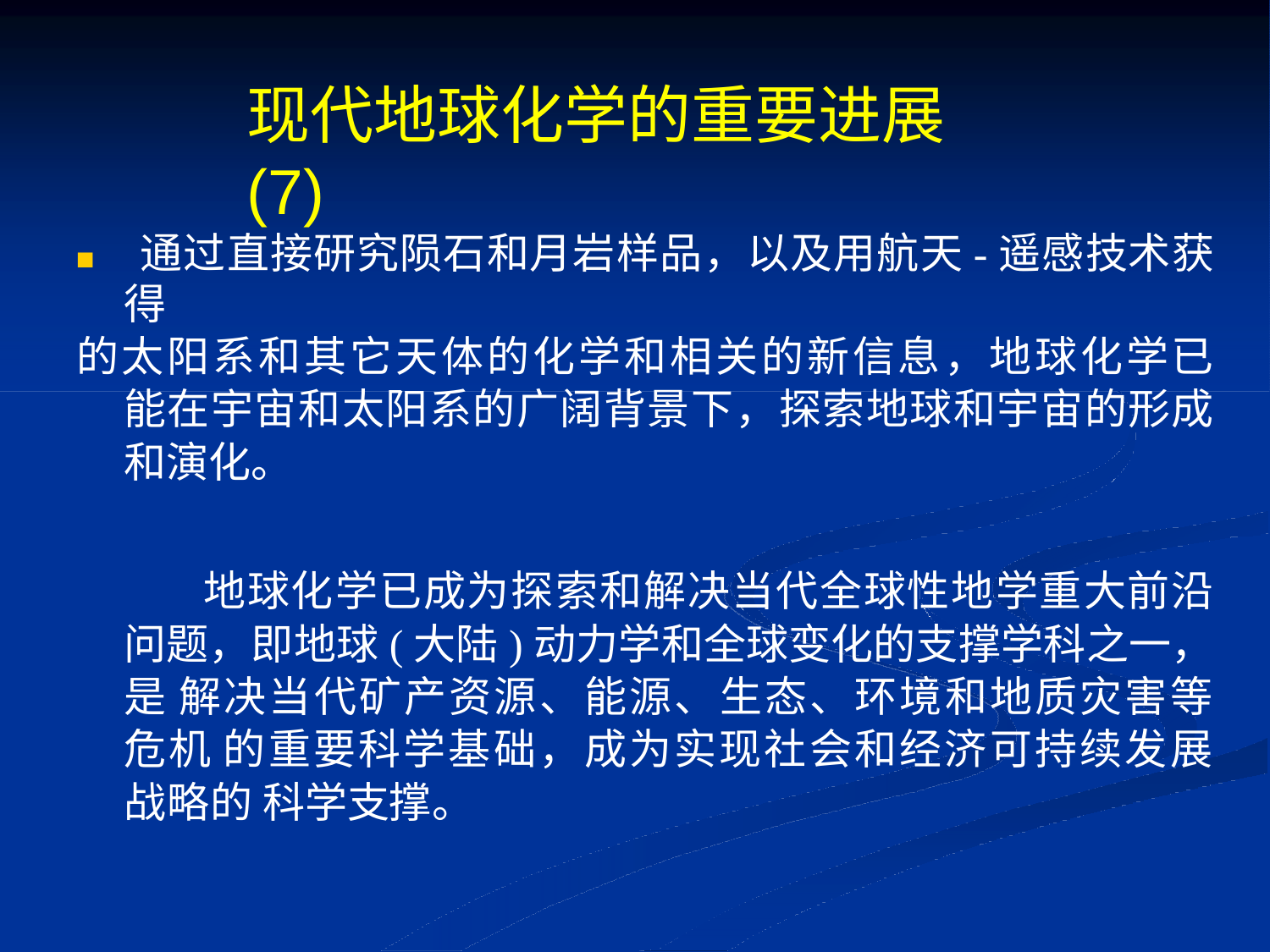

# 现代地球化学的重要进展(7)
◼ 通过直接研究陨石和月岩样品，以及用航天-遥感技术获得
的太阳系和其它天体的化学和相关的新信息，地球化学已 能在宇宙和太阳系的广阔背景下，探索地球和宇宙的形成 和演化。

地球化学已成为探索和解决当代全球性地学重大前沿 问题，即地球(大陆)动力学和全球变化的支撑学科之一，是 解决当代矿产资源、能源、生态、环境和地质灾害等危机 的重要科学基础，成为实现社会和经济可持续发展战略的 科学支撑。